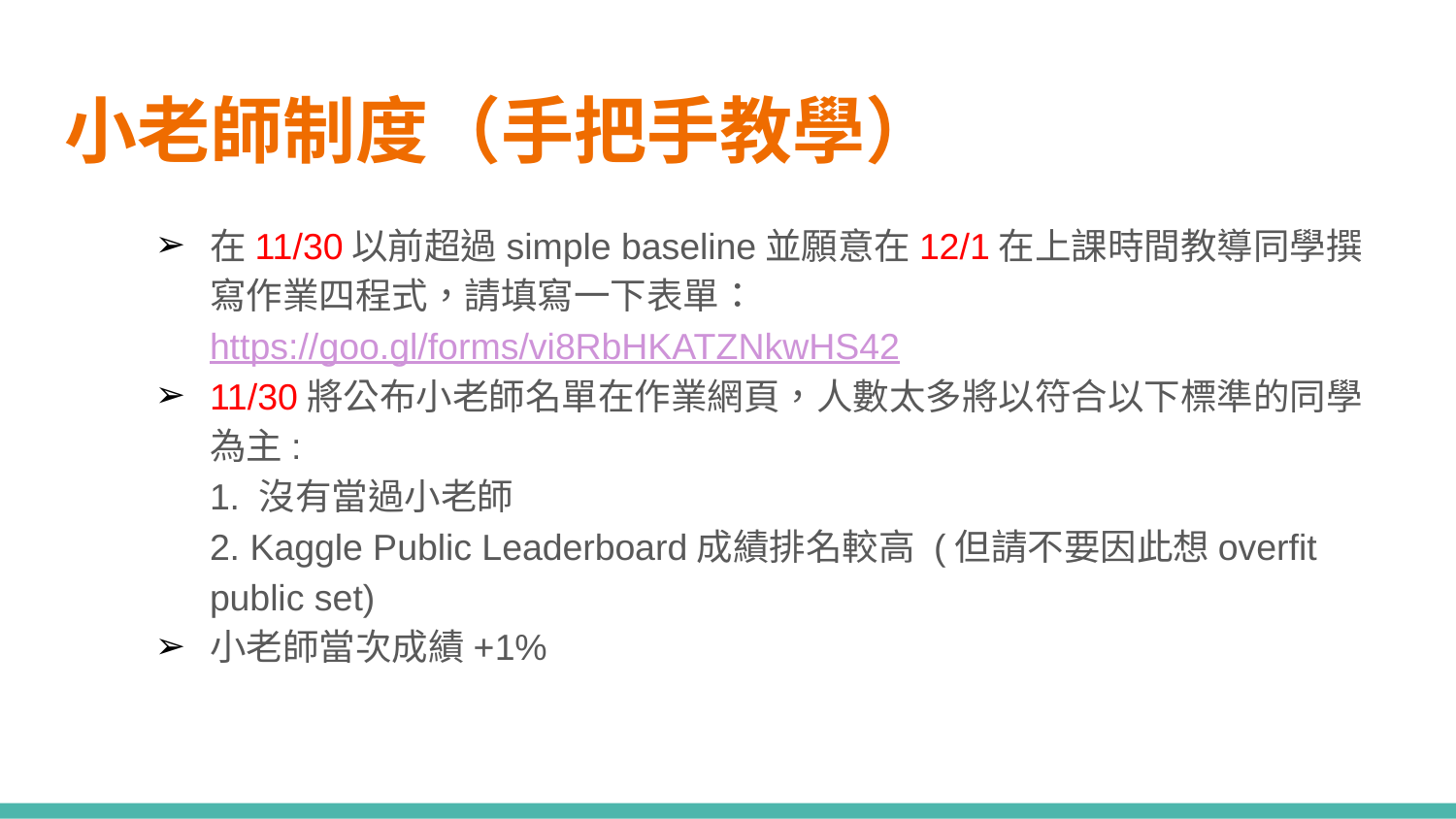

# 小老師制度（手把手教學）
在11/30以前超過simple baseline並願意在12/1在上課時間教導同學撰寫作業四程式，請填寫一下表單：https://goo.gl/forms/vi8RbHKATZNkwHS42
11/30將公布小老師名單在作業網頁，人數太多將以符合以下標準的同學為主:
1. 沒有當過小老師
2. Kaggle Public Leaderboard成績排名較高 (但請不要因此想overfit public set)
小老師當次成績+1%